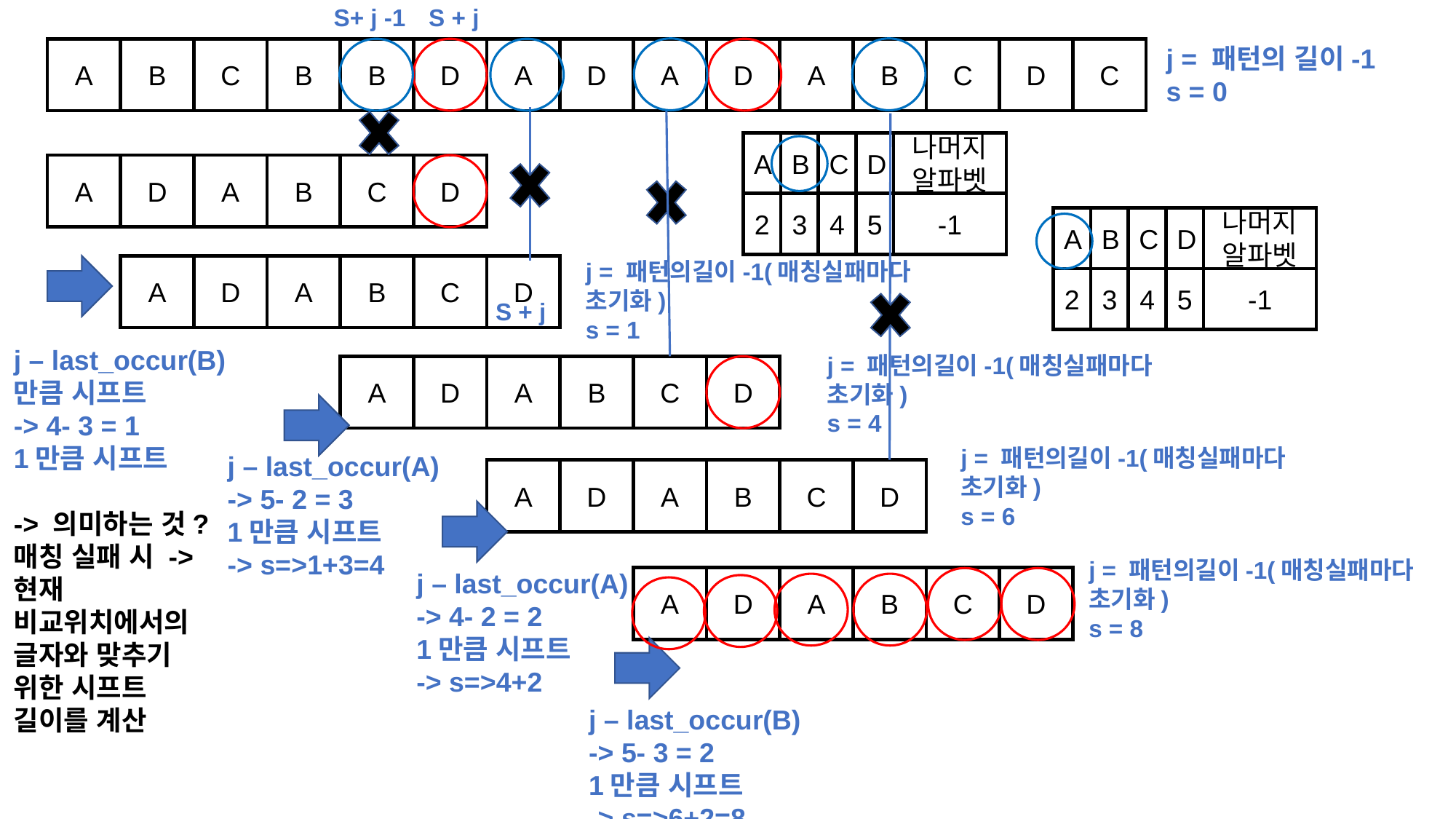

S + j
S+ j -1
j = 패턴의 길이-1
s = 0

C
C
D

B
D
A
A
D
A
D
B
B
C
B
A

D
나머지 알파벳
C
B
A
-1
5
4
3
2

D
B
C
A
D
A

D
나머지 알파벳
C
B
A
-1
5
4
3
2

j = 패턴의길이-1(매칭실패마다 초기화)
s = 1

D
B
C
A
D
A

S + j
j – last_occur(B)
만큼 시프트
-> 4- 3 = 1
1만큼 시프트

-> 의미하는 것?
매칭 실패 시 ->
현재 비교위치에서의 글자와 맞추기 위한 시프트 길이를 계산
j = 패턴의길이-1(매칭실패마다 초기화)
s = 4

D
B
C
A
D
A

j = 패턴의길이-1(매칭실패마다 초기화)
s = 6
j – last_occur(A)
-> 5- 2 = 3
1만큼 시프트
-> s=>1+3=4

D
B
C
A
D
A

j = 패턴의길이-1(매칭실패마다 초기화)
s = 8
j – last_occur(A)
-> 4- 2 = 2
1만큼 시프트
-> s=>4+2

D
B
C
A
D
A

j – last_occur(B)
-> 5- 3 = 2
1만큼 시프트
-> s=>6+2=8